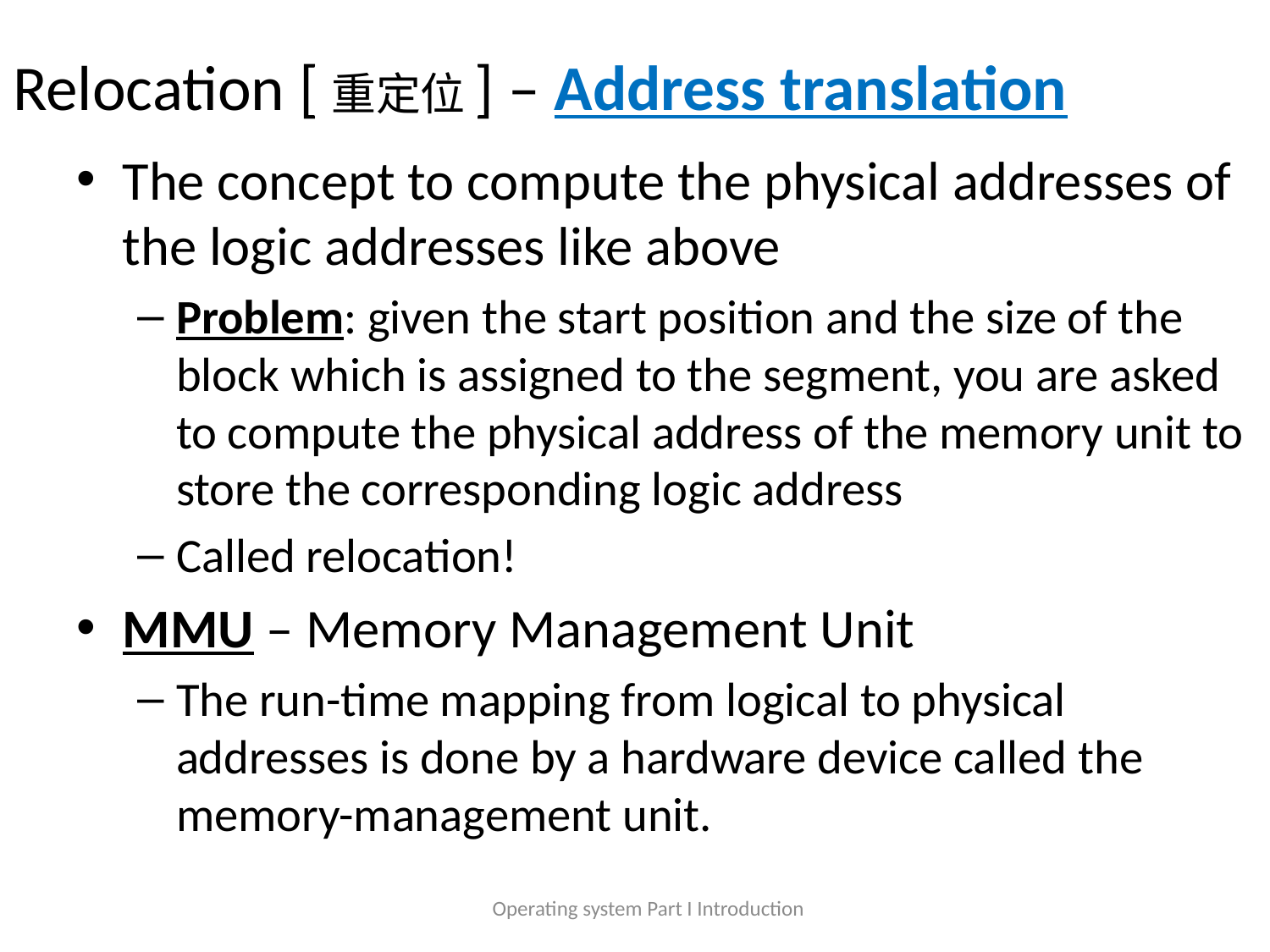

# Relocation [重定位] – Address translation
The concept to compute the physical addresses of the logic addresses like above
Problem: given the start position and the size of the block which is assigned to the segment, you are asked to compute the physical address of the memory unit to store the corresponding logic address
Called relocation!
MMU – Memory Management Unit
The run-time mapping from logical to physical addresses is done by a hardware device called the memory-management unit.
Operating system Part I Introduction